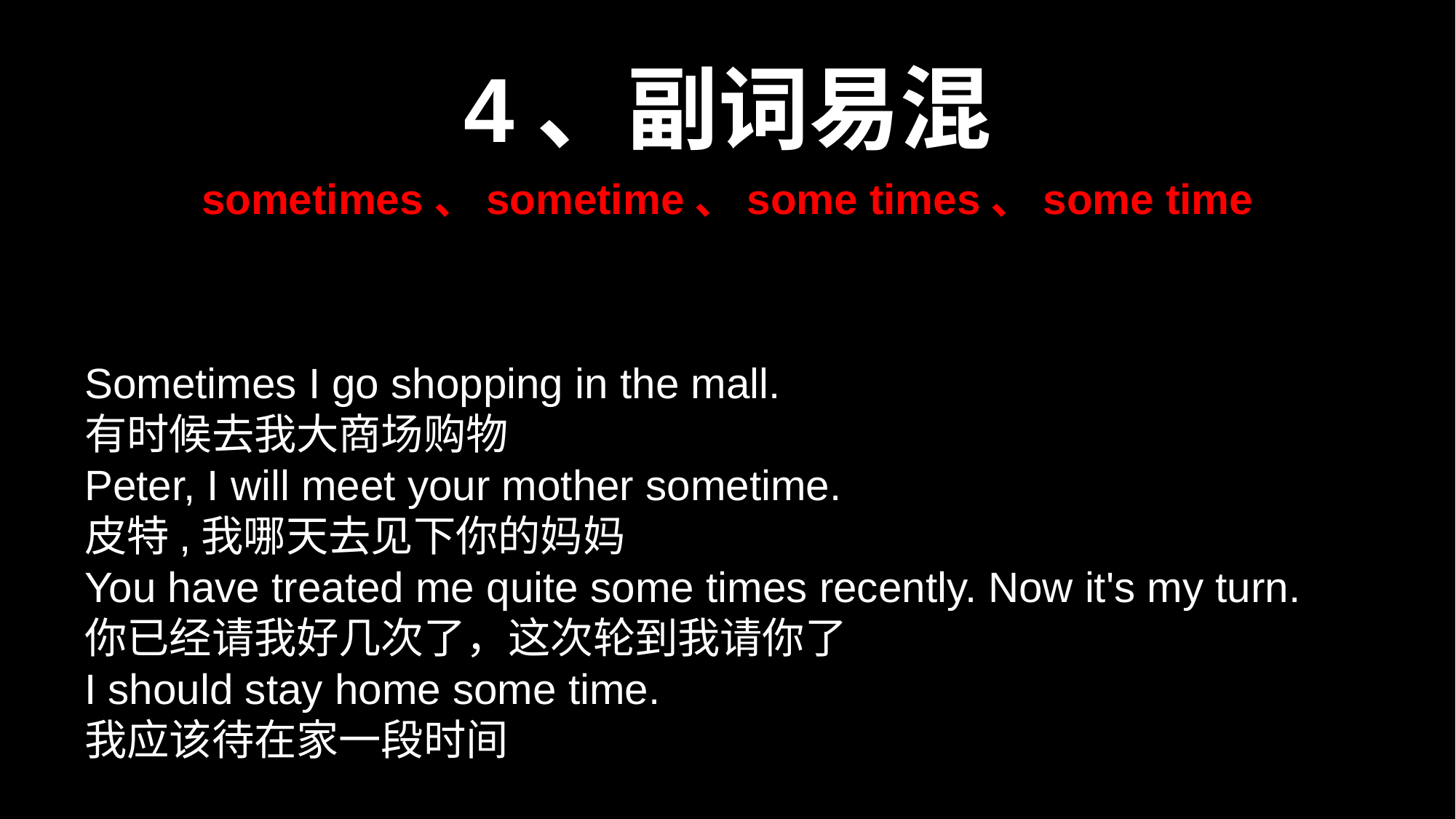

4、副词易混
sometimes、sometime、some times、some time
Sometimes I go shopping in the mall.
有时候去我大商场购物
Peter, I will meet your mother sometime.
皮特,我哪天去见下你的妈妈
You have treated me quite some times recently. Now it's my turn.
你已经请我好几次了，这次轮到我请你了
I should stay home some time.
我应该待在家一段时间